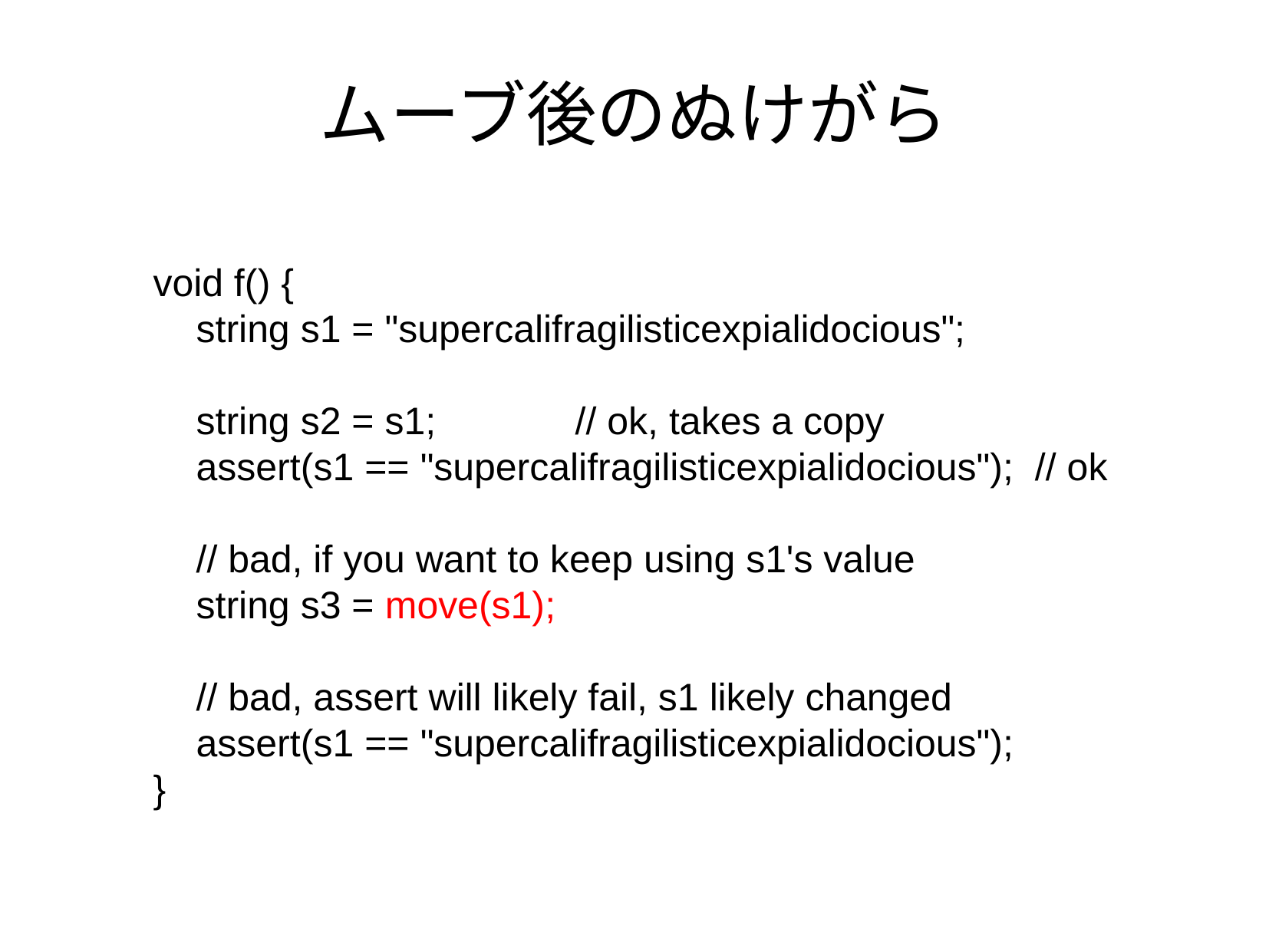

# ムーブ後のぬけがら
void f() {
    string s1 = "supercalifragilisticexpialidocious";

    string s2 = s1;             // ok, takes a copy
    assert(s1 == "supercalifragilisticexpialidocious");  // ok

    // bad, if you want to keep using s1's value
    string s3 = move(s1);

    // bad, assert will likely fail, s1 likely changed
    assert(s1 == "supercalifragilisticexpialidocious");
}